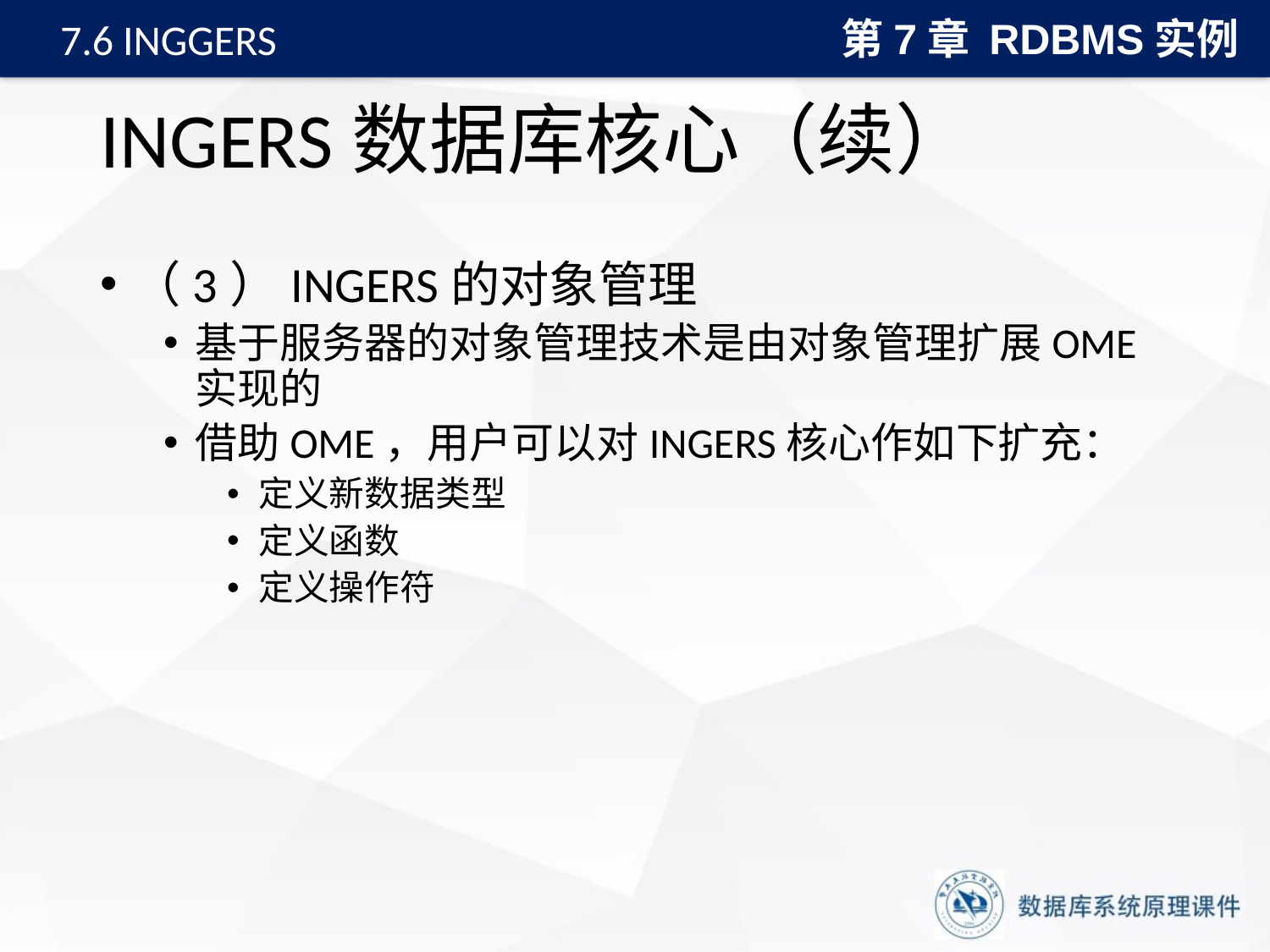

第7章 RDBMS实例
7.6 INGGERS
# INGERS数据库核心（续）
（3）INGERS的对象管理
基于服务器的对象管理技术是由对象管理扩展OME实现的
借助OME，用户可以对INGERS核心作如下扩充：
定义新数据类型
定义函数
定义操作符